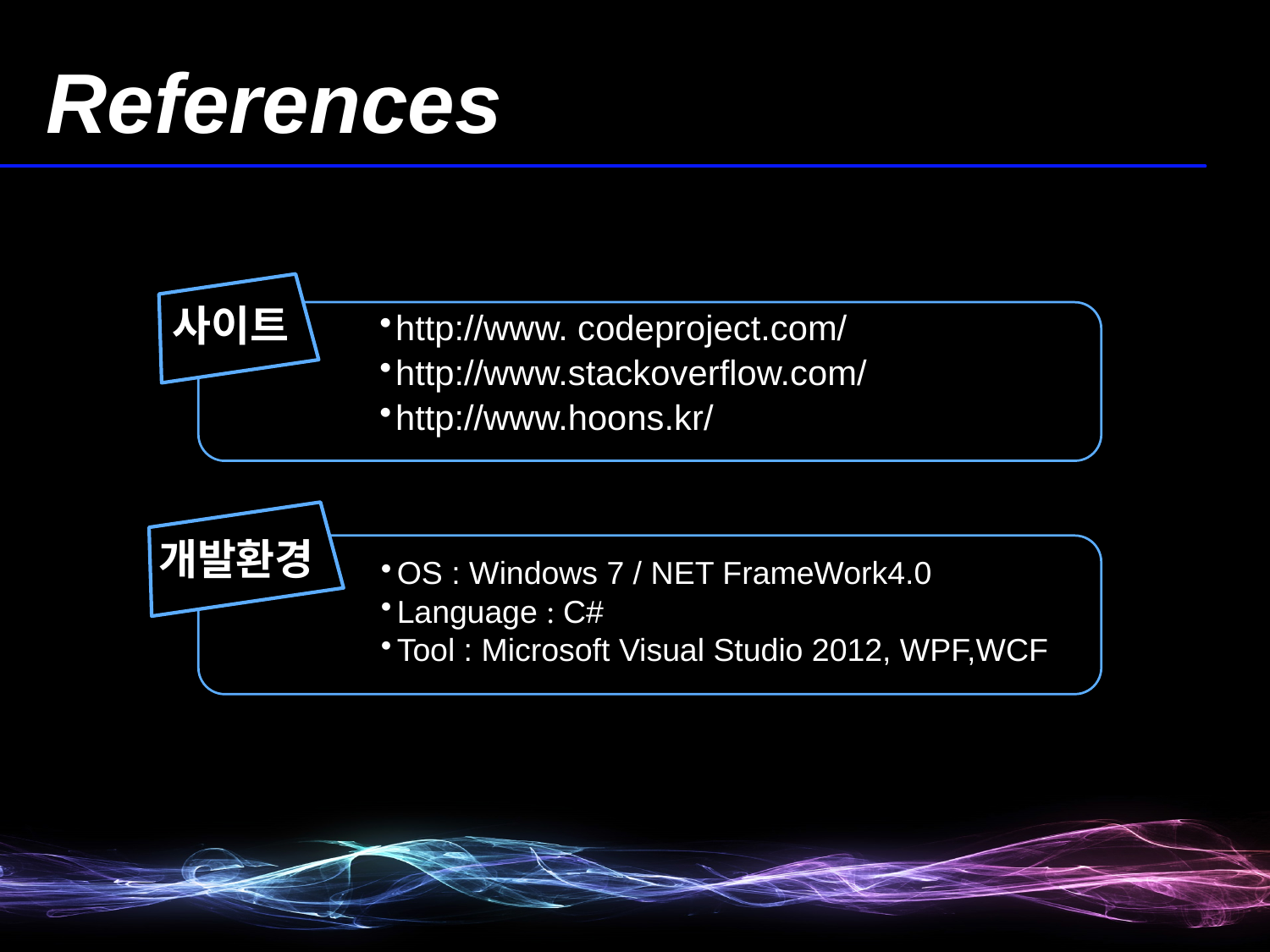

References

http://www. codeproject.com/
http://www.stackoverflow.com/
http://www.hoons.kr/

사이트

OS : Windows 7 / NET FrameWork4.0
Language : C#
Tool : Microsoft Visual Studio 2012, WPF,WCF

개발환경